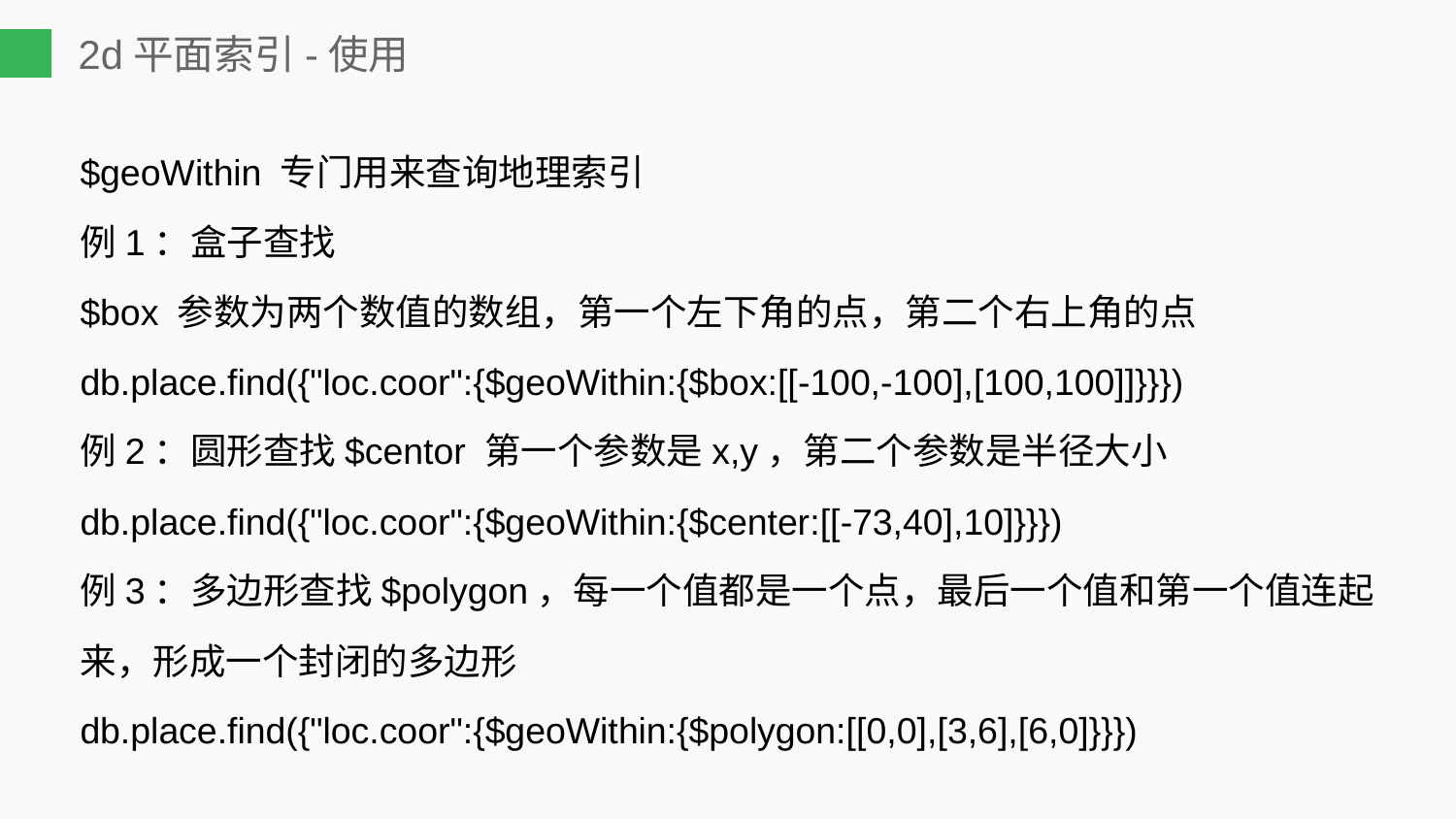

# 2d平面索引-使用
$geoWithin 专门用来查询地理索引
例1：盒子查找
$box 参数为两个数值的数组，第一个左下角的点，第二个右上角的点
db.place.find({"loc.coor":{$geoWithin:{$box:[[-100,-100],[100,100]]}}})
例2：圆形查找$centor 第一个参数是x,y，第二个参数是半径大小
db.place.find({"loc.coor":{$geoWithin:{$center:[[-73,40],10]}}})
例3：多边形查找$polygon，每一个值都是一个点，最后一个值和第一个值连起来，形成一个封闭的多边形
db.place.find({"loc.coor":{$geoWithin:{$polygon:[[0,0],[3,6],[6,0]}}})